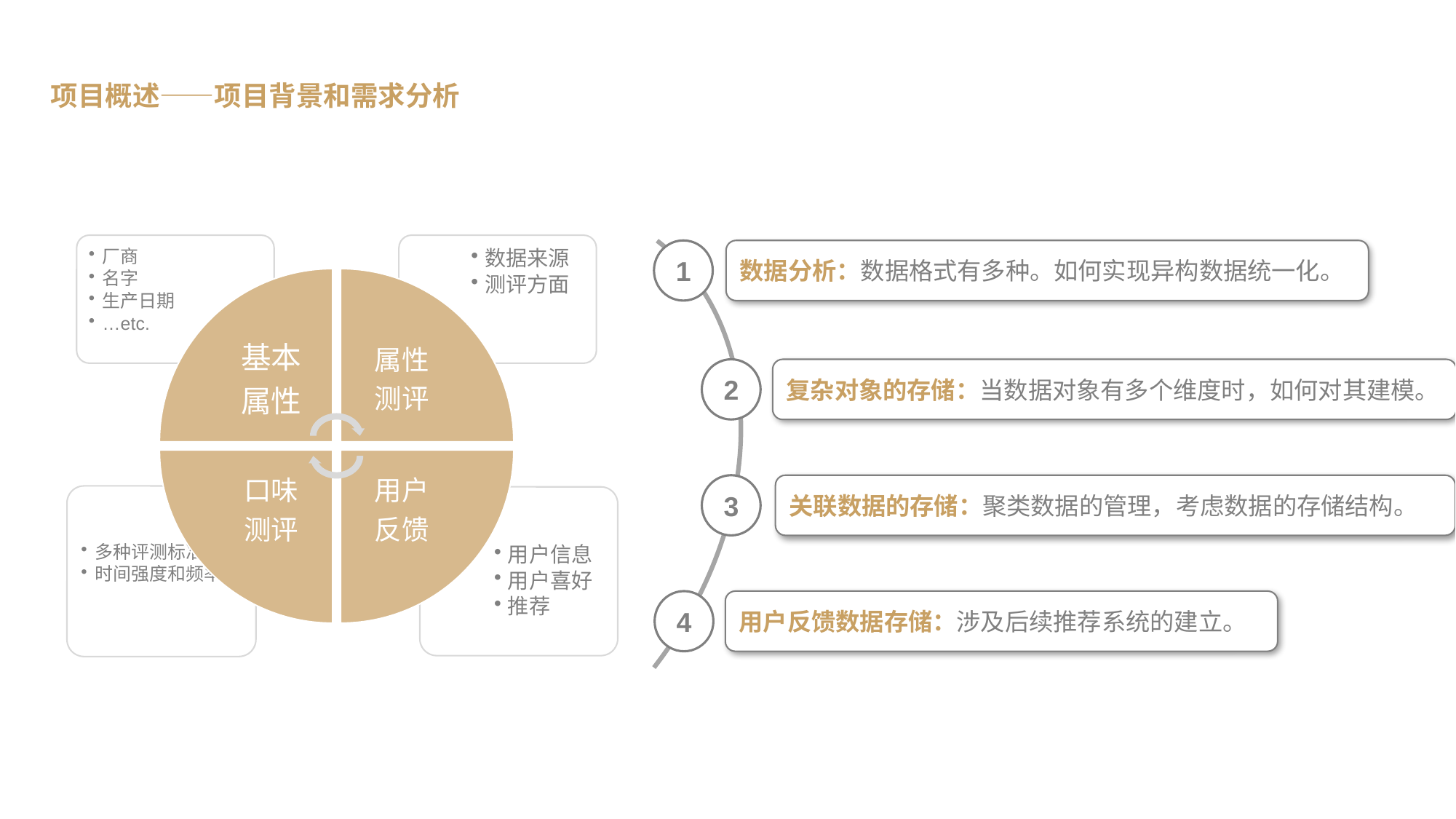

项目概述——项目背景和需求分析

1
数据分析：数据格式有多种。如何实现异构数据统一化。
2
复杂对象的存储：当数据对象有多个维度时，如何对其建模。
3
关联数据的存储：聚类数据的管理，考虑数据的存储结构。
4
用户反馈数据存储：涉及后续推荐系统的建立。
用户信息
用户喜好
推荐
多种评测标准
时间强度和频率
数据来源
测评方面
厂商
名字
生产日期
…etc.
基本
属性
属性
测评
用户
反馈
口味
测评